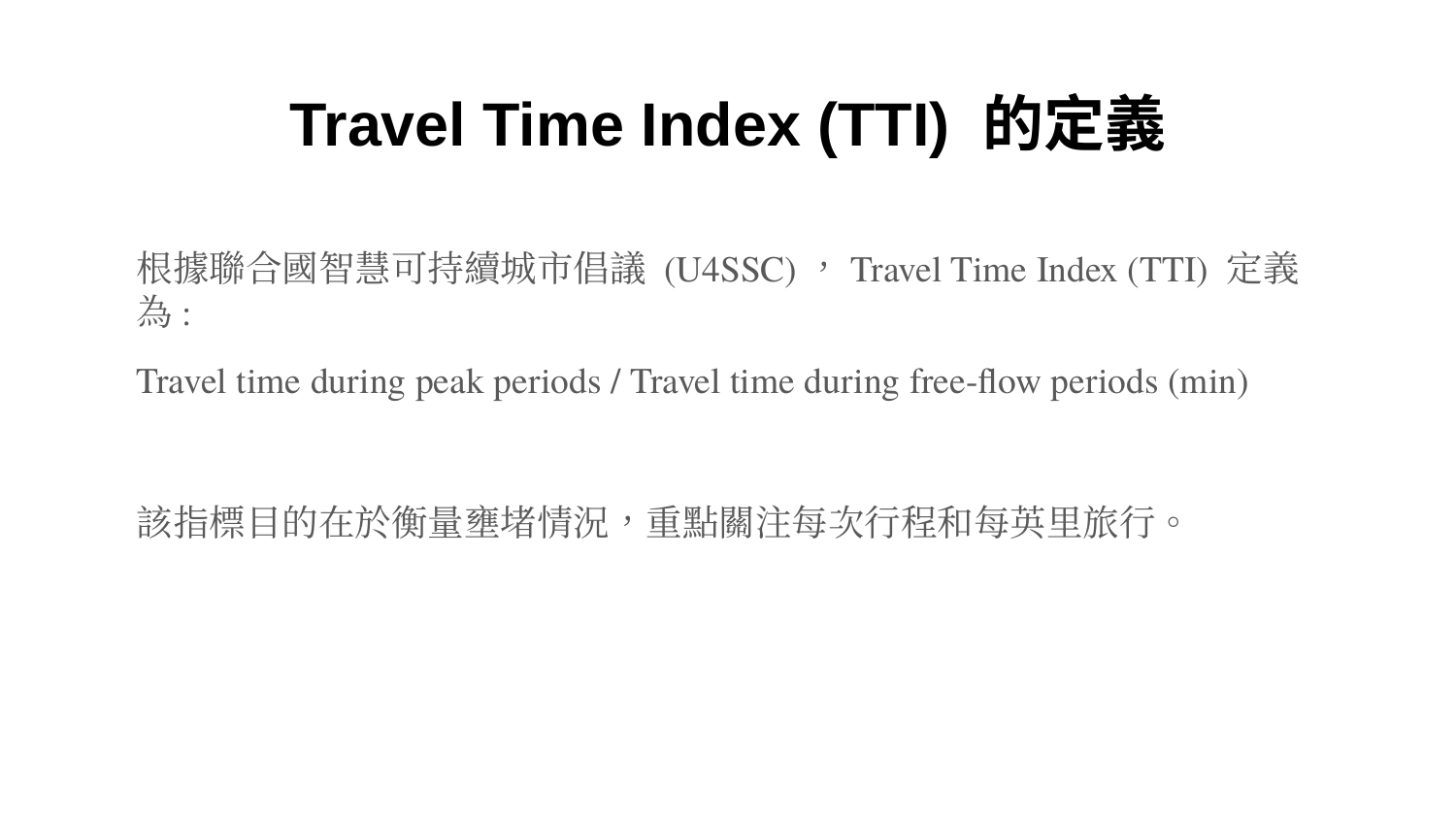

# Travel Time Index (TTI) 的定義
根據聯合國智慧可持續城市倡議 (U4SSC)，Travel Time Index (TTI) 定義為:
Travel time during peak periods / Travel time during free-flow periods (min)

該指標目的在於衡量壅堵情況，重點關注每次行程和每英里旅行。